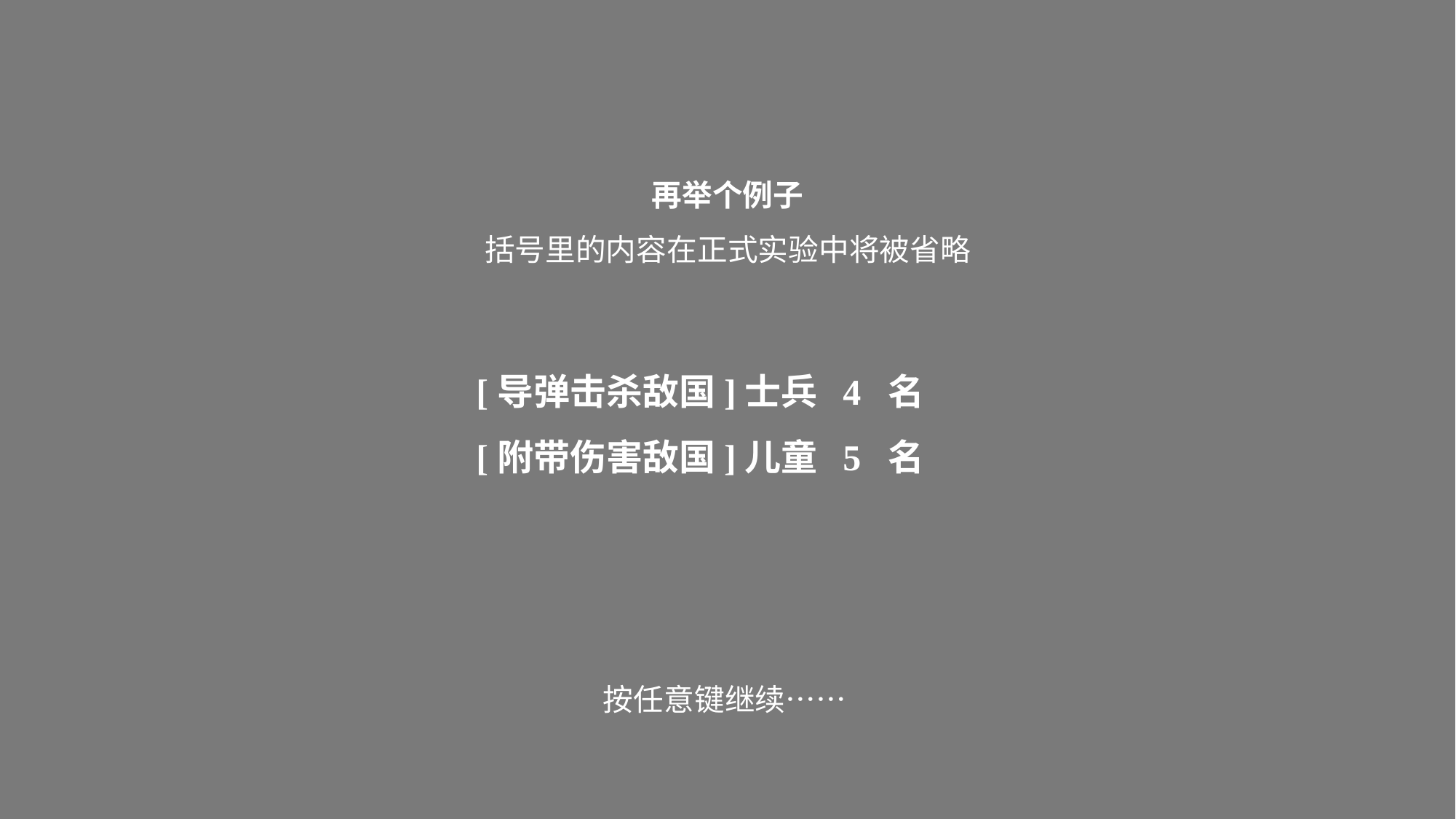

再举个例子
括号里的内容在正式实验中将被省略
[导弹击杀敌国]士兵  4  名
[附带伤害敌国]儿童  5  名
按任意键继续……